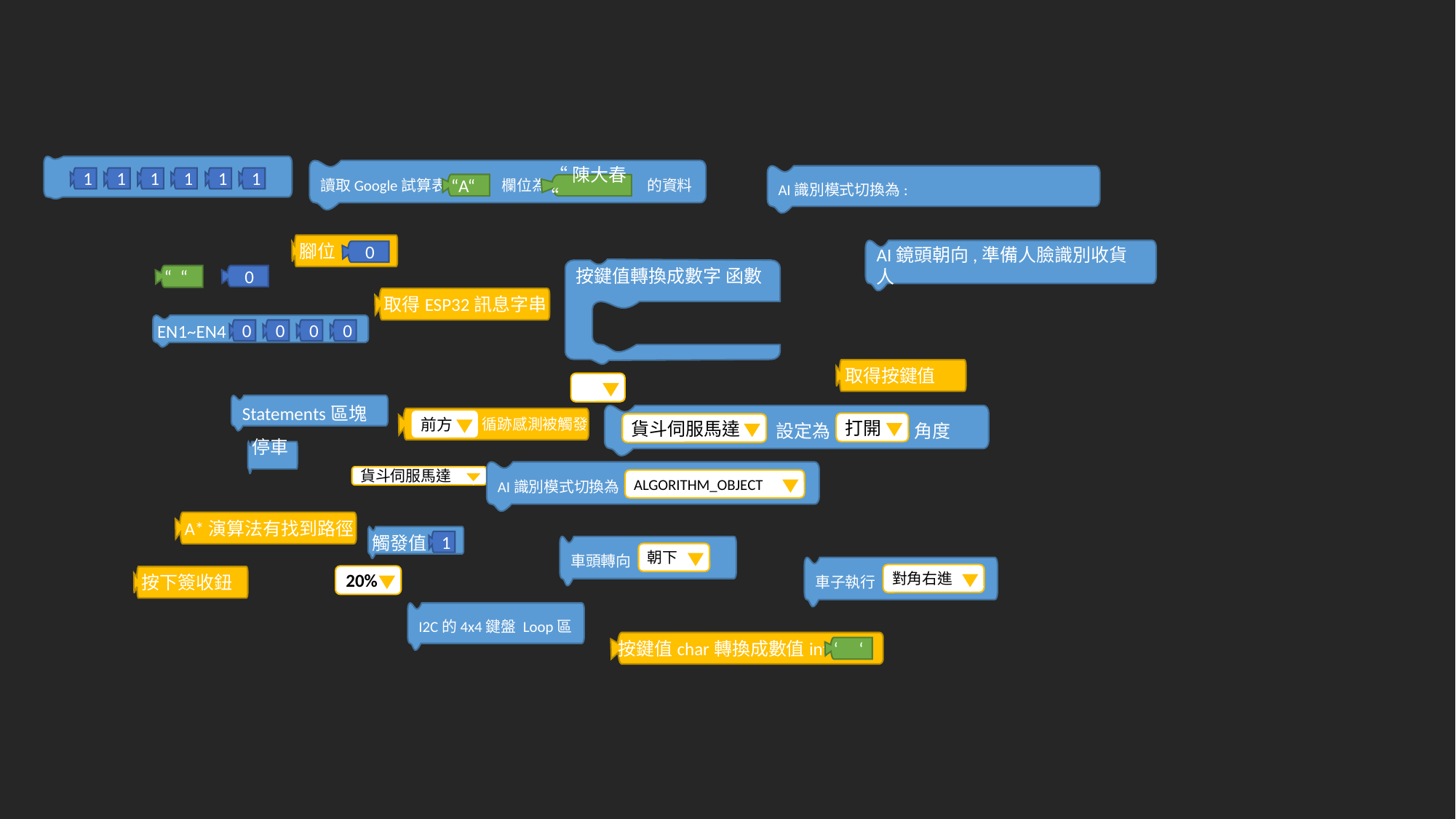

1
1
1
1
1
1
讀取Google試算表                欄位為                             的資料
“A“
“陳大春“
AI識別模式切換為:
腳位
0
AI鏡頭朝向,準備人臉識別收貨人
按鍵值轉換成數字 函數
“  “
0
取得ESP32訊息字串
EN1~EN4
0
0
0
0
取得按鍵值

Statements區塊
                                       設定為                     角度
打開

貨斗伺服馬達

                     循跡感測被觸發
前方

停車
AI識別模式切換為:
ALGORITHM_OBJECT

貨斗伺服馬達

A*演算法有找到路徑
觸發值
1
車頭轉向
朝下

車子執行
對角右進

20%

按下簽收鈕
I2C的4x4鍵盤 Loop區
按鍵值char轉換成數值int
‘     ‘